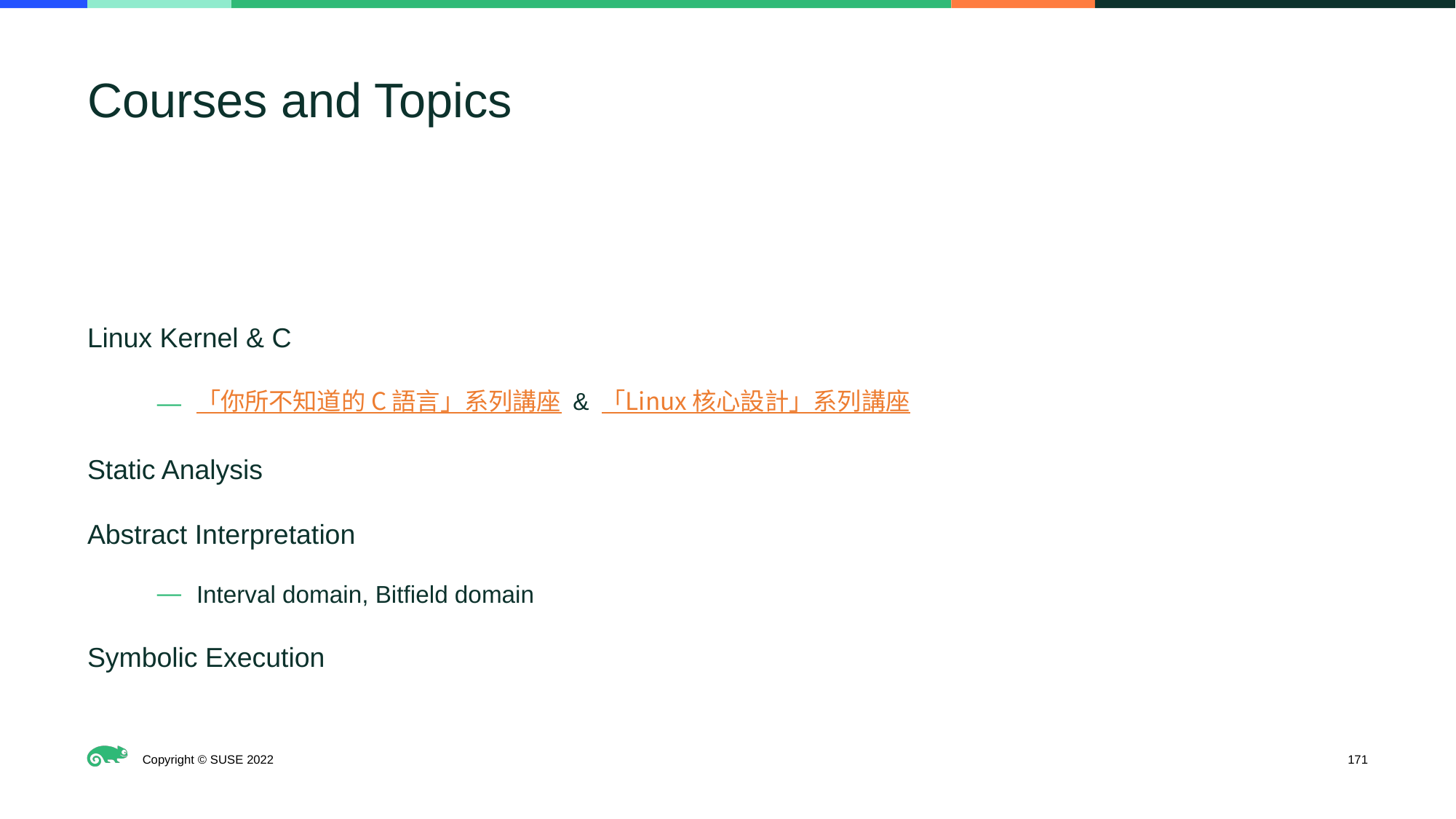

# Courses and Topics

Linux Kernel & C
「你所不知道的 C 語言」系列講座 & 「Linux 核心設計」系列講座
Static Analysis
Abstract Interpretation
Interval domain, Bitfield domain
Symbolic Execution
171